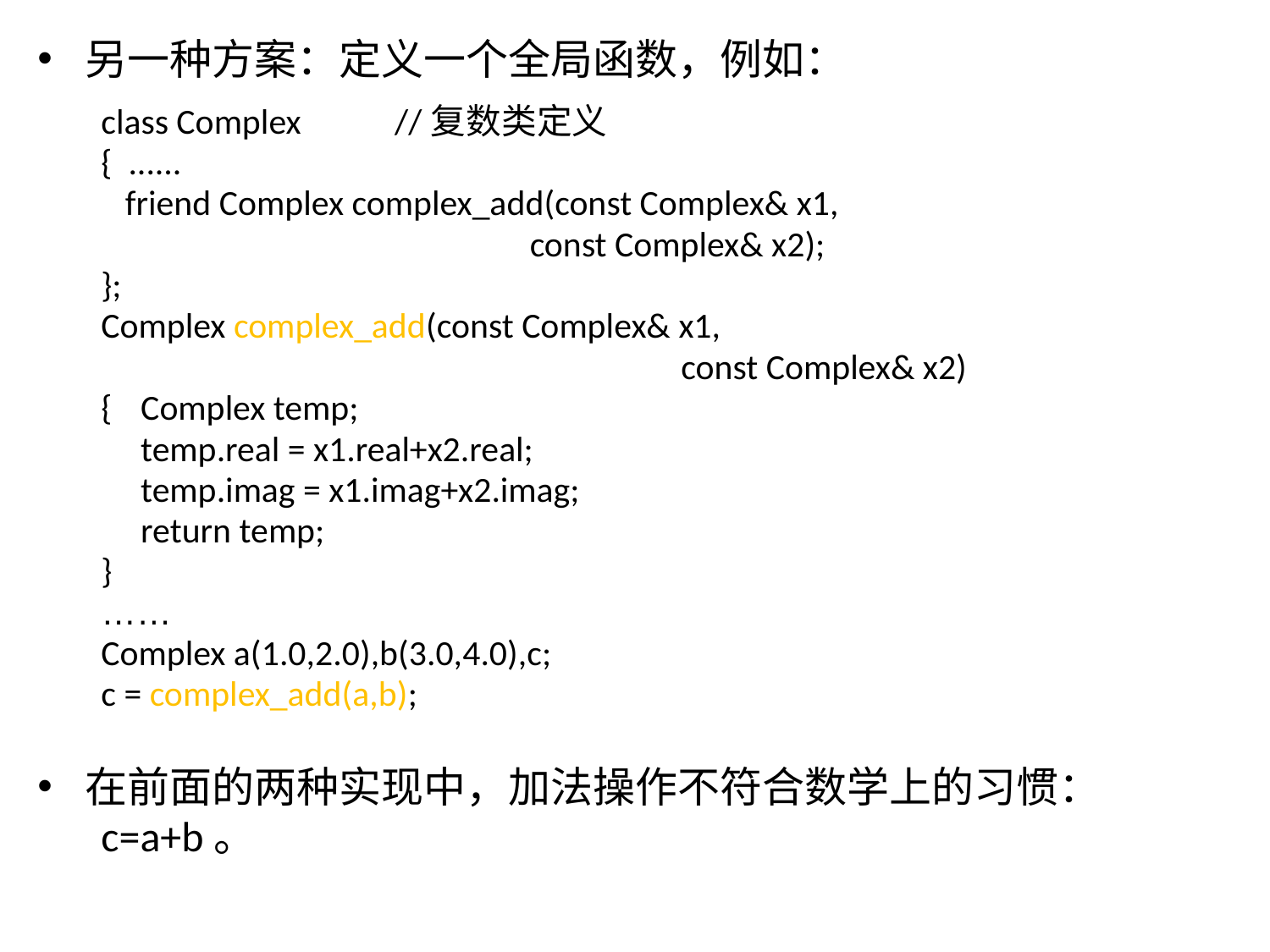

另一种方案：定义一个全局函数，例如：
class Complex	//复数类定义
{  ......
   friend Complex complex_add(const Complex& x1,
                                  		 const Complex& x2);
};
Complex complex_add(const Complex& x1,
					    const Complex& x2)
{	Complex temp;
	temp.real = x1.real+x2.real;
	temp.imag = x1.imag+x2.imag;
	return temp;
}
……
Complex a(1.0,2.0),b(3.0,4.0),c;
c = complex_add(a,b);

在前面的两种实现中，加法操作不符合数学上的习惯：
c=a+b。